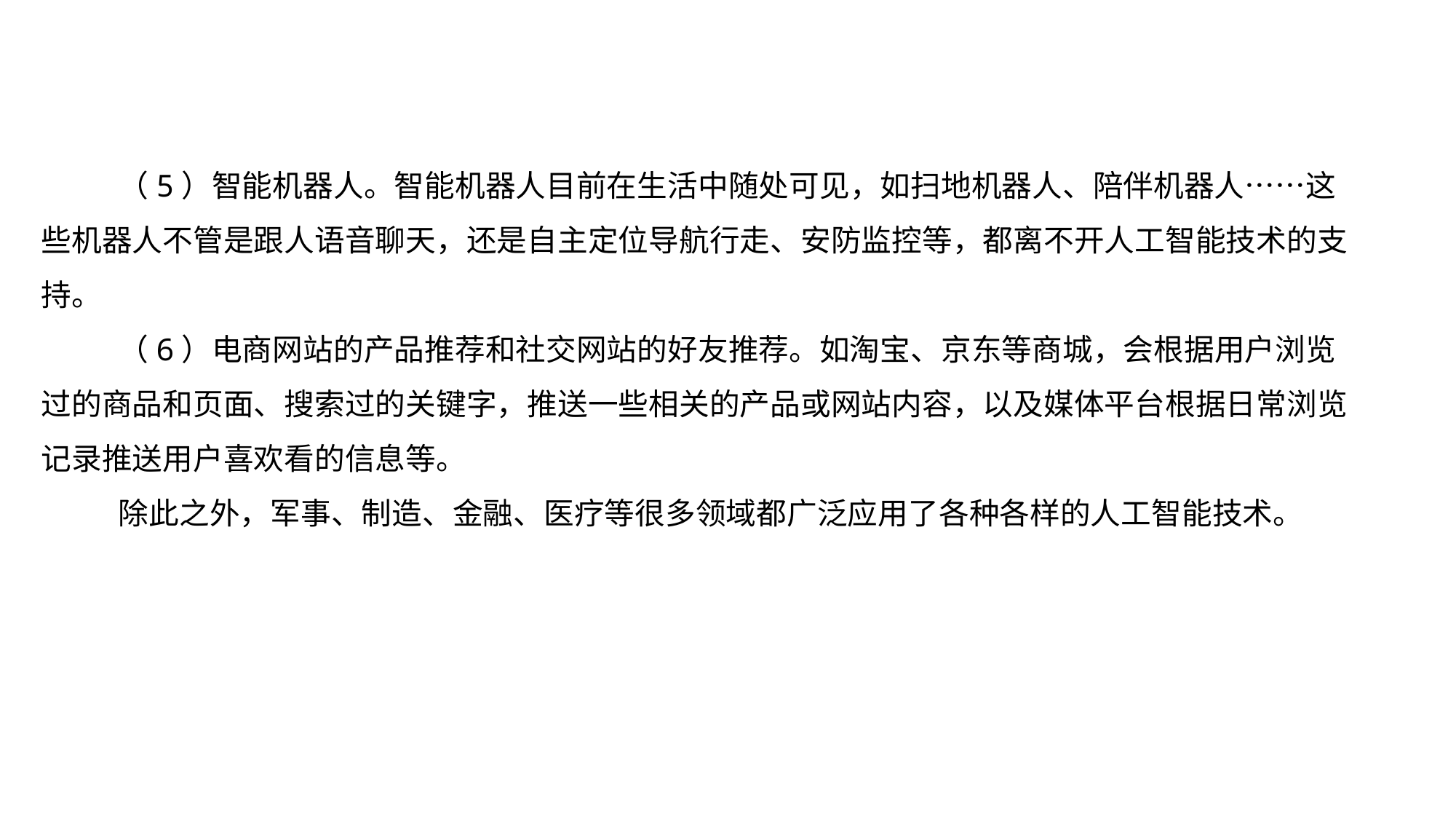

（5）智能机器人。智能机器人目前在生活中随处可见，如扫地机器人、陪伴机器人……这些机器人不管是跟人语音聊天，还是自主定位导航行走、安防监控等，都离不开人工智能技术的支持。
（6）电商网站的产品推荐和社交网站的好友推荐。如淘宝、京东等商城，会根据用户浏览过的商品和页面、搜索过的关键字，推送一些相关的产品或网站内容，以及媒体平台根据日常浏览记录推送用户喜欢看的信息等。
除此之外，军事、制造、金融、医疗等很多领域都广泛应用了各种各样的人工智能技术。